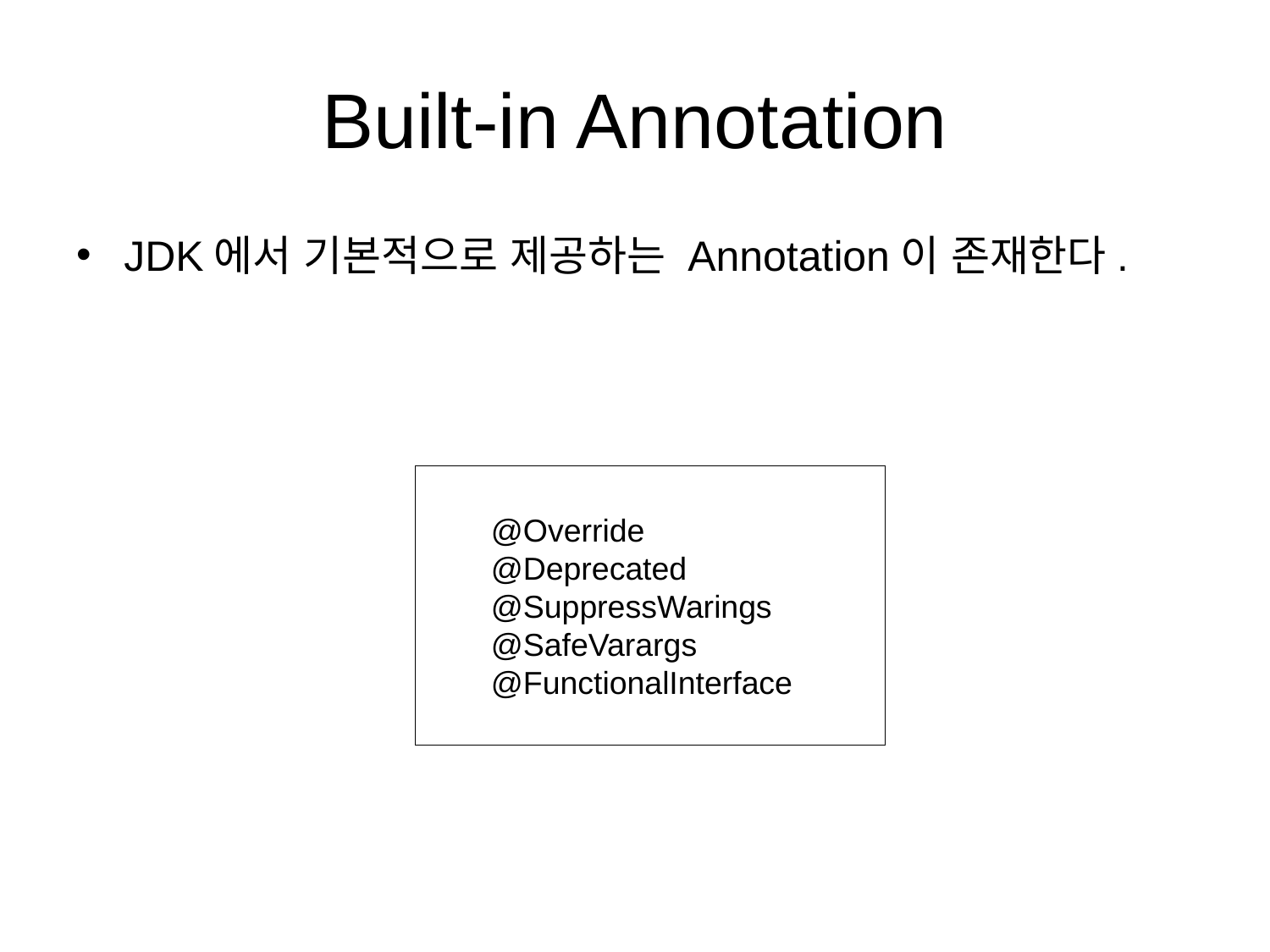

# Built-in Annotation
JDK에서 기본적으로 제공하는 Annotation이 존재한다.

@Override
@Deprecated
@SuppressWarings
@SafeVarargs
@FunctionalInterface